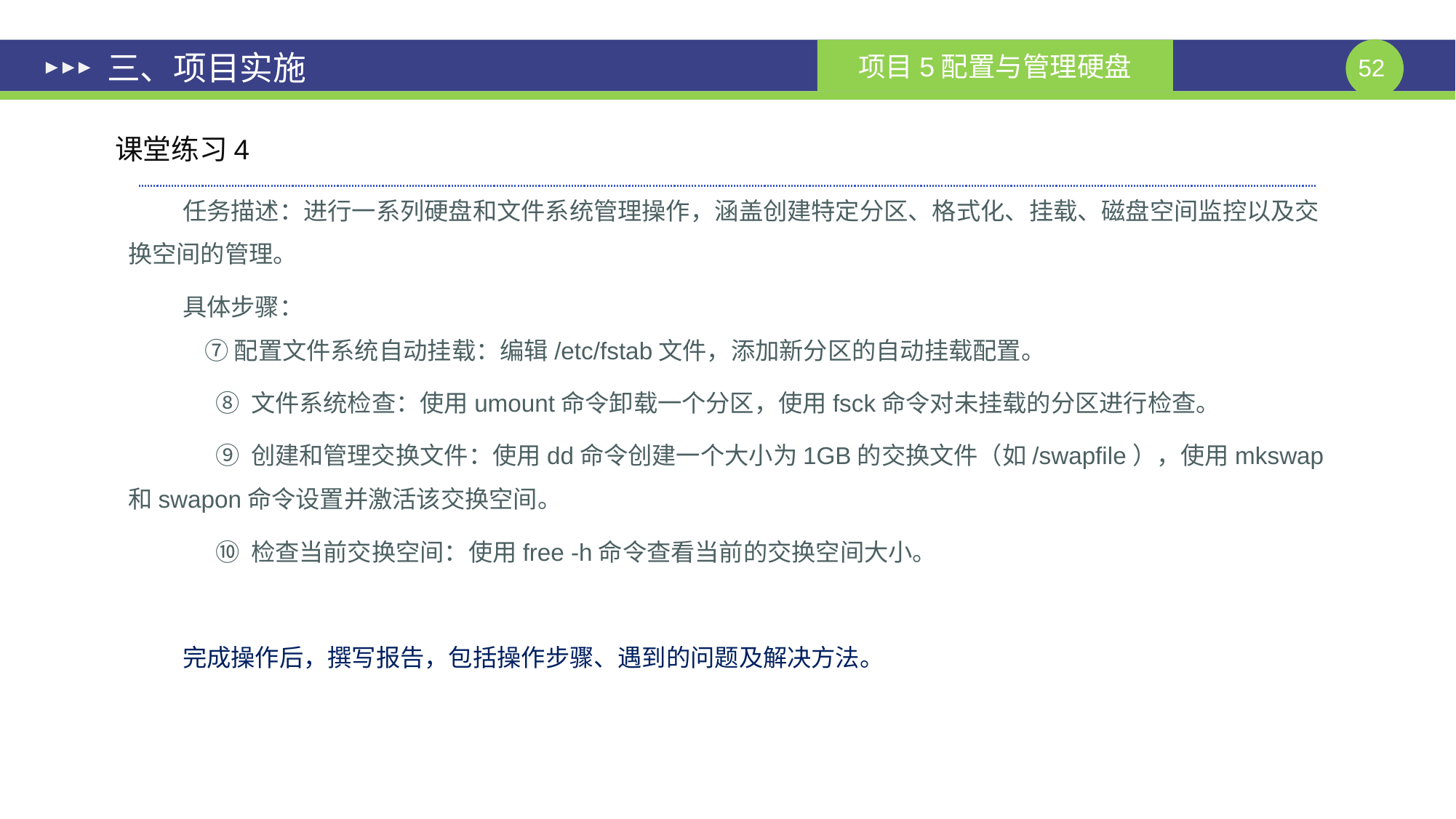

# 三、项目实施
课堂练习4
任务描述：进行一系列硬盘和文件系统管理操作，涵盖创建特定分区、格式化、挂载、磁盘空间监控以及交换空间的管理。
具体步骤：
              ⑦ 配置文件系统自动挂载：编辑/etc/fstab文件，添加新分区的自动挂载配置。
      ⑧ 文件系统检查：使用umount命令卸载一个分区，使用fsck命令对未挂载的分区进行检查。
      ⑨ 创建和管理交换文件：使用dd命令创建一个大小为1GB的交换文件（如/swapfile），使用mkswap和swapon命令设置并激活该交换空间。
      ⑩ 检查当前交换空间：使用free -h命令查看当前的交换空间大小。

完成操作后，撰写报告，包括操作步骤、遇到的问题及解决方法。